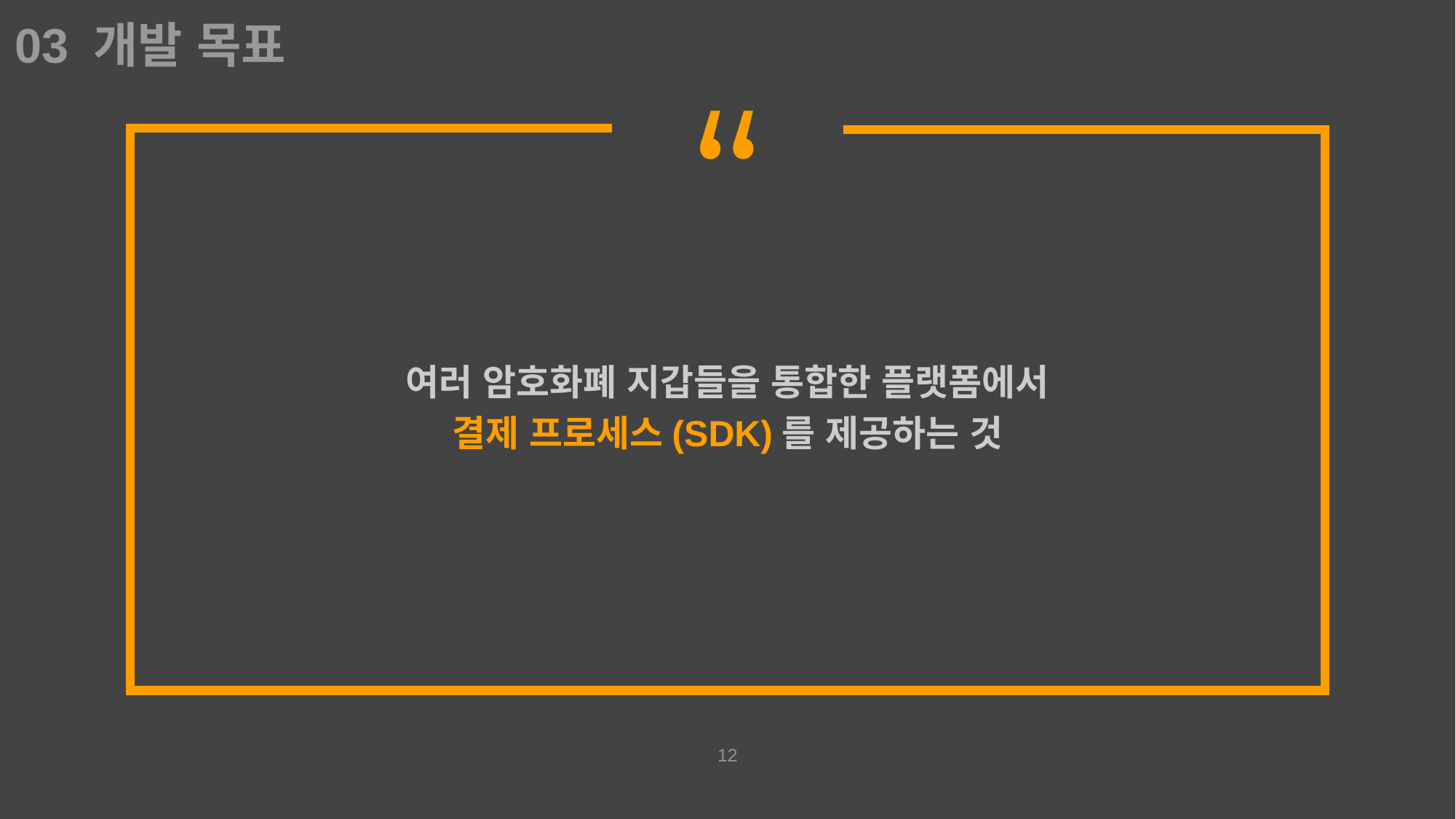

03 개발 목표
여러 암호화폐 지갑들을 통합한 플랫폼에서
결제 프로세스(SDK)를 제공하는 것
12